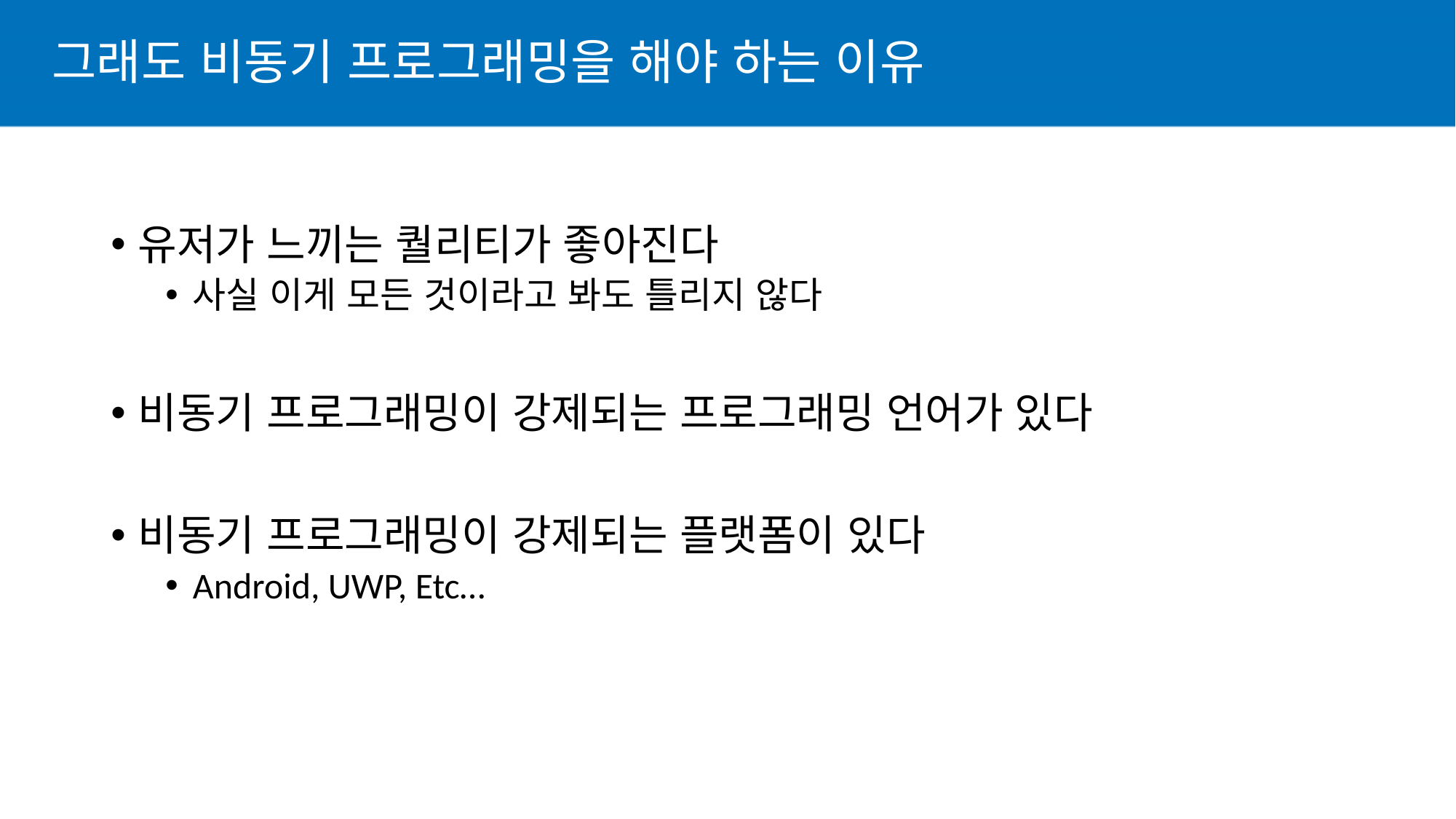

# 그래도 비동기 프로그래밍을 해야 하는 이유
유저가 느끼는 퀄리티가 좋아진다
사실 이게 모든 것이라고 봐도 틀리지 않다

비동기 프로그래밍이 강제되는 프로그래밍 언어가 있다

비동기 프로그래밍이 강제되는 플랫폼이 있다
Android, UWP, Etc…